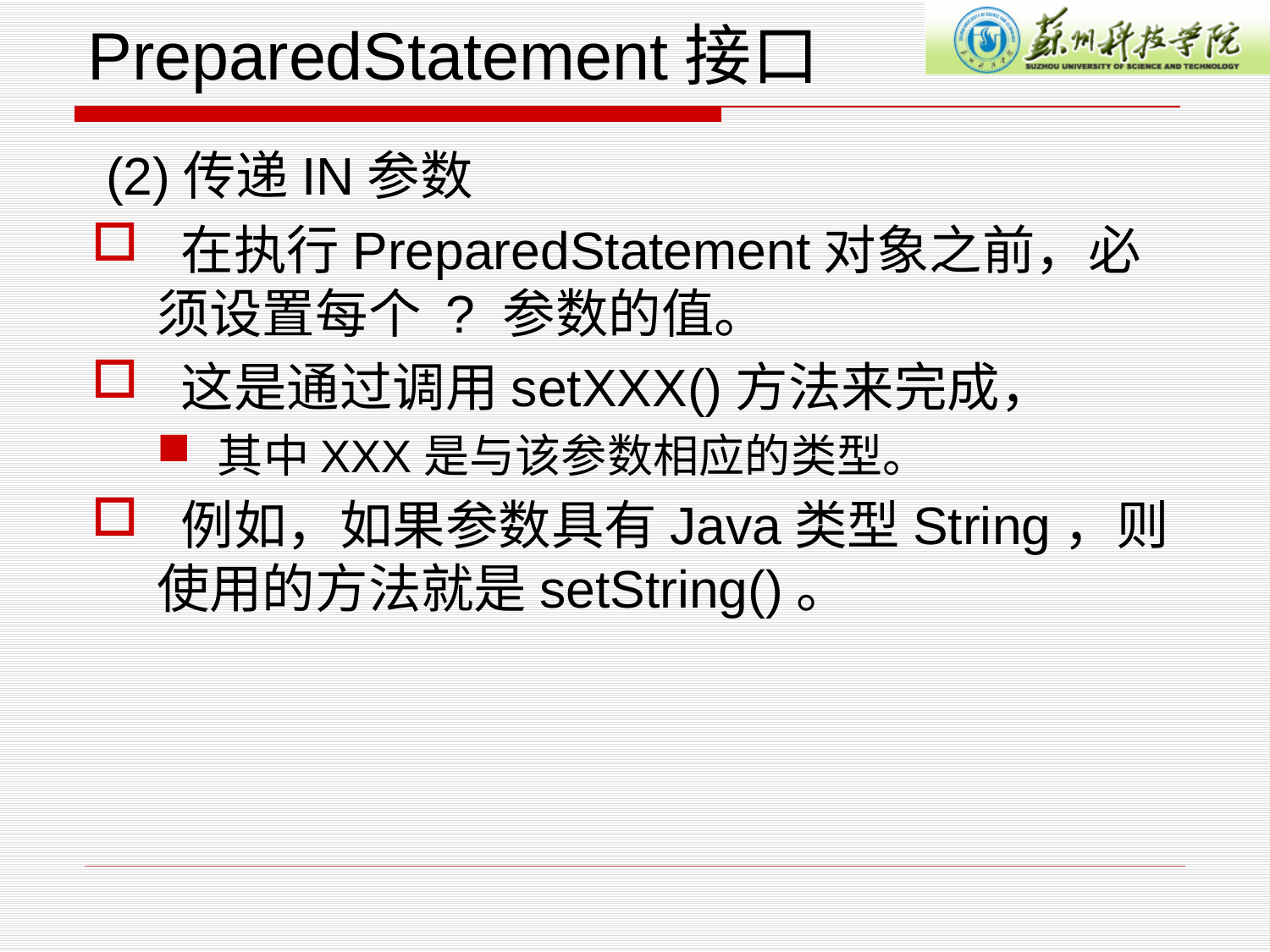

# PreparedStatement接口
 (2)传递IN参数
 在执行PreparedStatement对象之前，必须设置每个 ? 参数的值。
 这是通过调用setXXX()方法来完成，
其中XXX是与该参数相应的类型。
 例如，如果参数具有Java类型String，则使用的方法就是setString()。